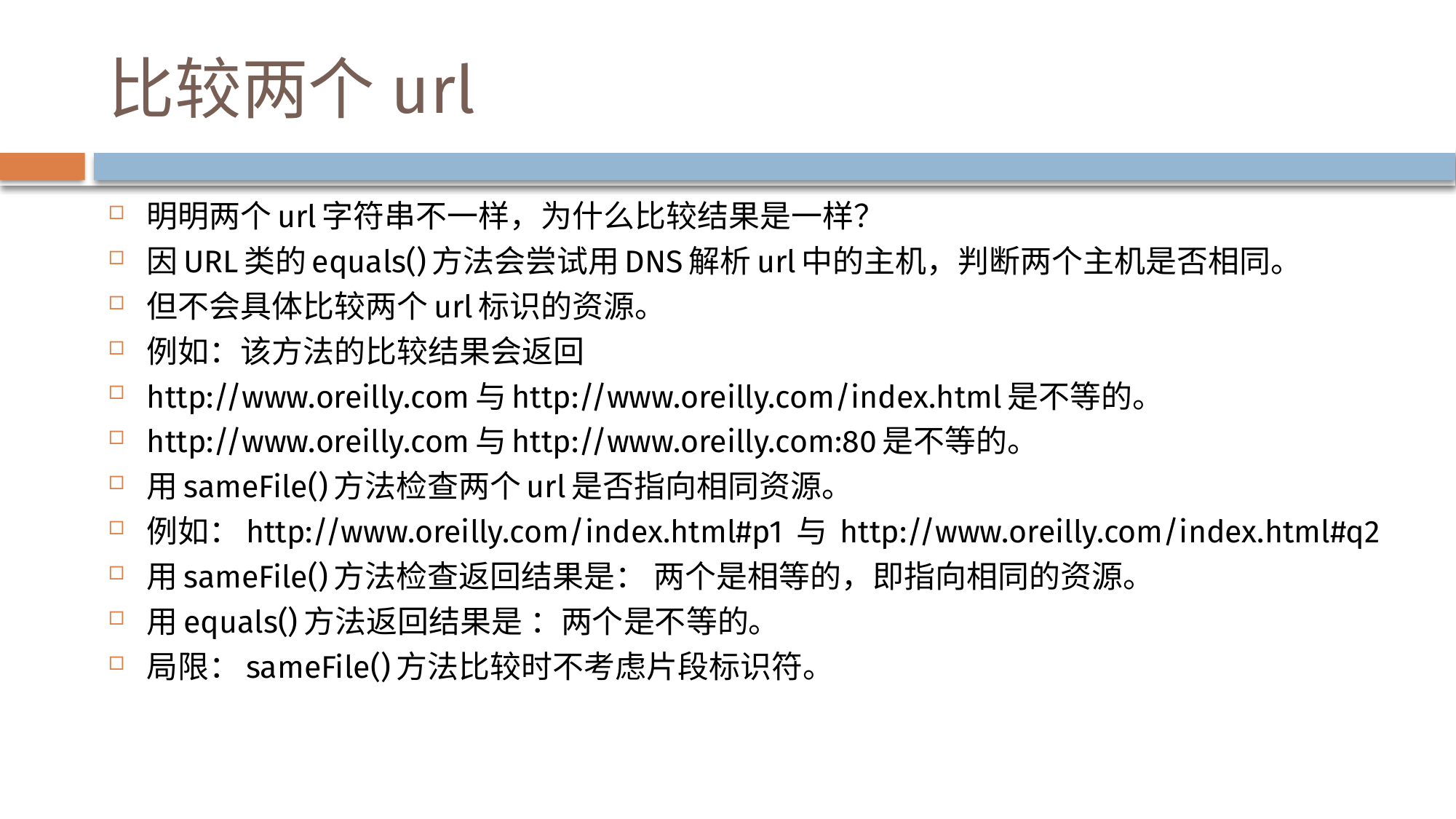

# 比较两个url

明明两个url字符串不一样，为什么比较结果是一样？
因URL类的equals()方法会尝试用DNS解析url中的主机，判断两个主机是否相同。
但不会具体比较两个url标识的资源。
例如：该方法的比较结果会返回
http://www.oreilly.com与http://www.oreilly.com/index.html是不等的。
http://www.oreilly.com与http://www.oreilly.com:80是不等的。
用sameFile()方法检查两个url是否指向相同资源。
例如：http://www.oreilly.com/index.html#p1 与 http://www.oreilly.com/index.html#q2
用sameFile()方法检查返回结果是： 两个是相等的，即指向相同的资源。
用equals()方法返回结果是 ：两个是不等的。
局限：sameFile()方法比较时不考虑片段标识符。